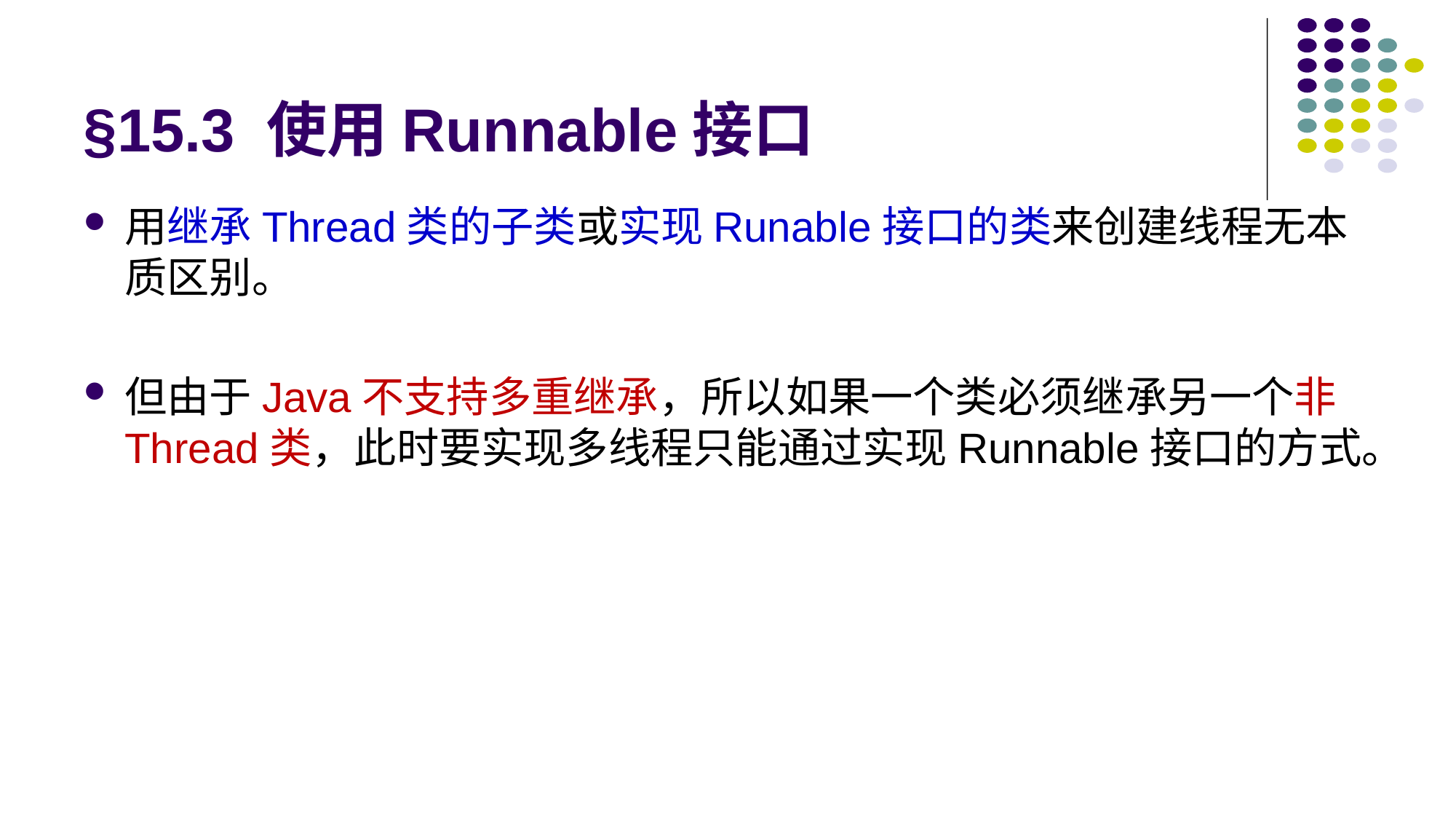

# §15.3 使用Runnable接口
用继承Thread类的子类或实现Runable接口的类来创建线程无本质区别。

但由于Java不支持多重继承，所以如果一个类必须继承另一个非Thread类，此时要实现多线程只能通过实现Runnable接口的方式。

38